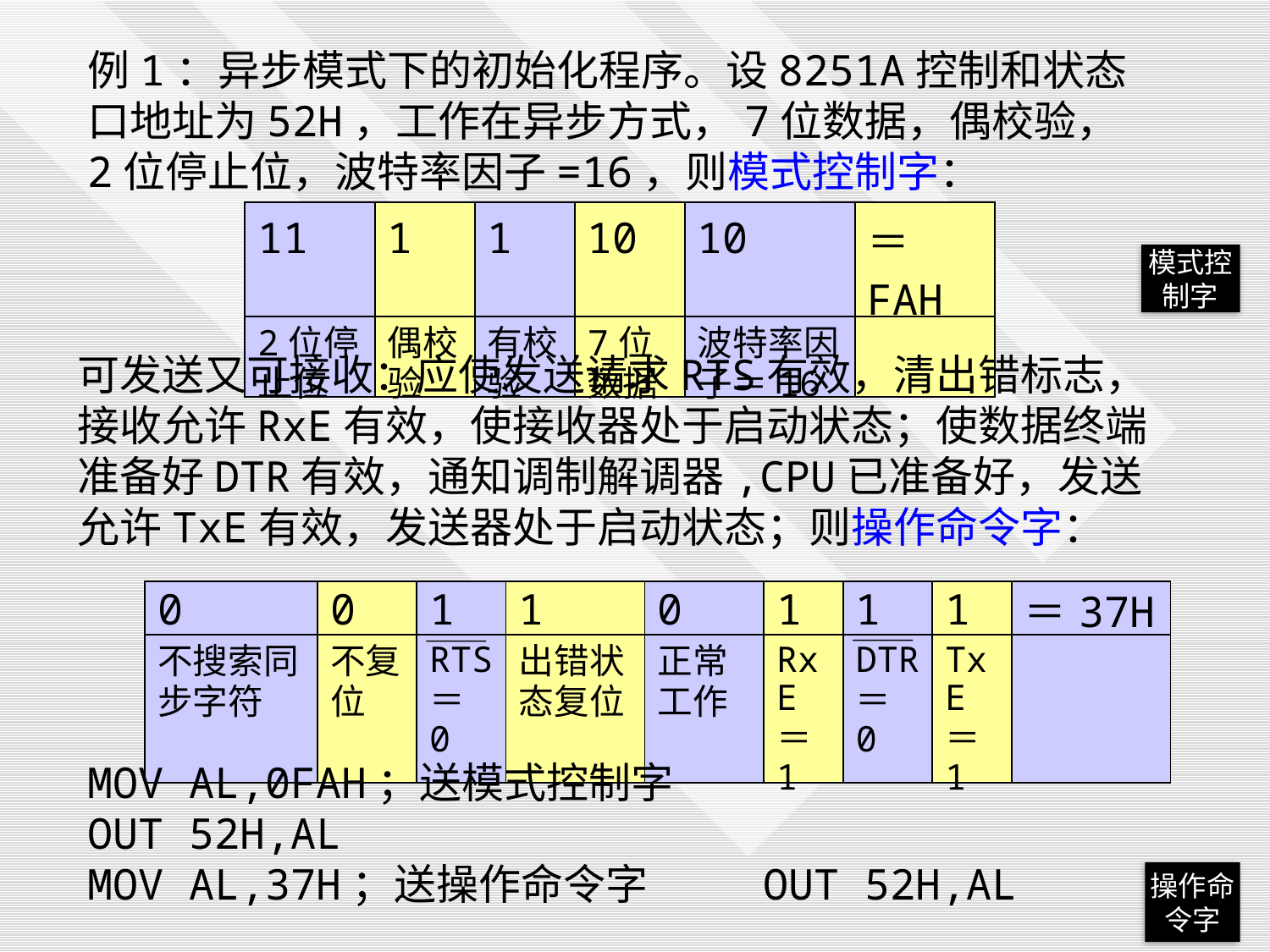

例1：异步模式下的初始化程序。设8251A控制和状态口地址为52H，工作在异步方式，7位数据，偶校验，2位停止位，波特率因子=16，则模式控制字：
| 11 | 1 | 1 | 10 | 10 | ＝FAH |
| --- | --- | --- | --- | --- | --- |
| 2位停止位 | 偶校验 | 有校验 | 7位数据 | 波特率因子＝16 |  |
模式控
制字
可发送又可接收：应使发送请求RTS有效，清出错标志，接收允许RxE有效，使接收器处于启动状态；使数据终端准备好DTR有效，通知调制解调器,CPU已准备好，发送允许TxE有效，发送器处于启动状态；则操作命令字：
| 0 | 0 | 1 | 1 | 0 | 1 | 1 | 1 | ＝37H |
| --- | --- | --- | --- | --- | --- | --- | --- | --- |
| 不搜索同步字符 | 不复位 | RTS＝0 | 出错状态复位 | 正常工作 | RxE＝1 | DTR＝0 | TxE＝1 |  |

MOV AL,0FAH；送模式控制字
OUT 52H,AL
MOV AL,37H；送操作命令字           OUT 52H,AL
操作命
令字